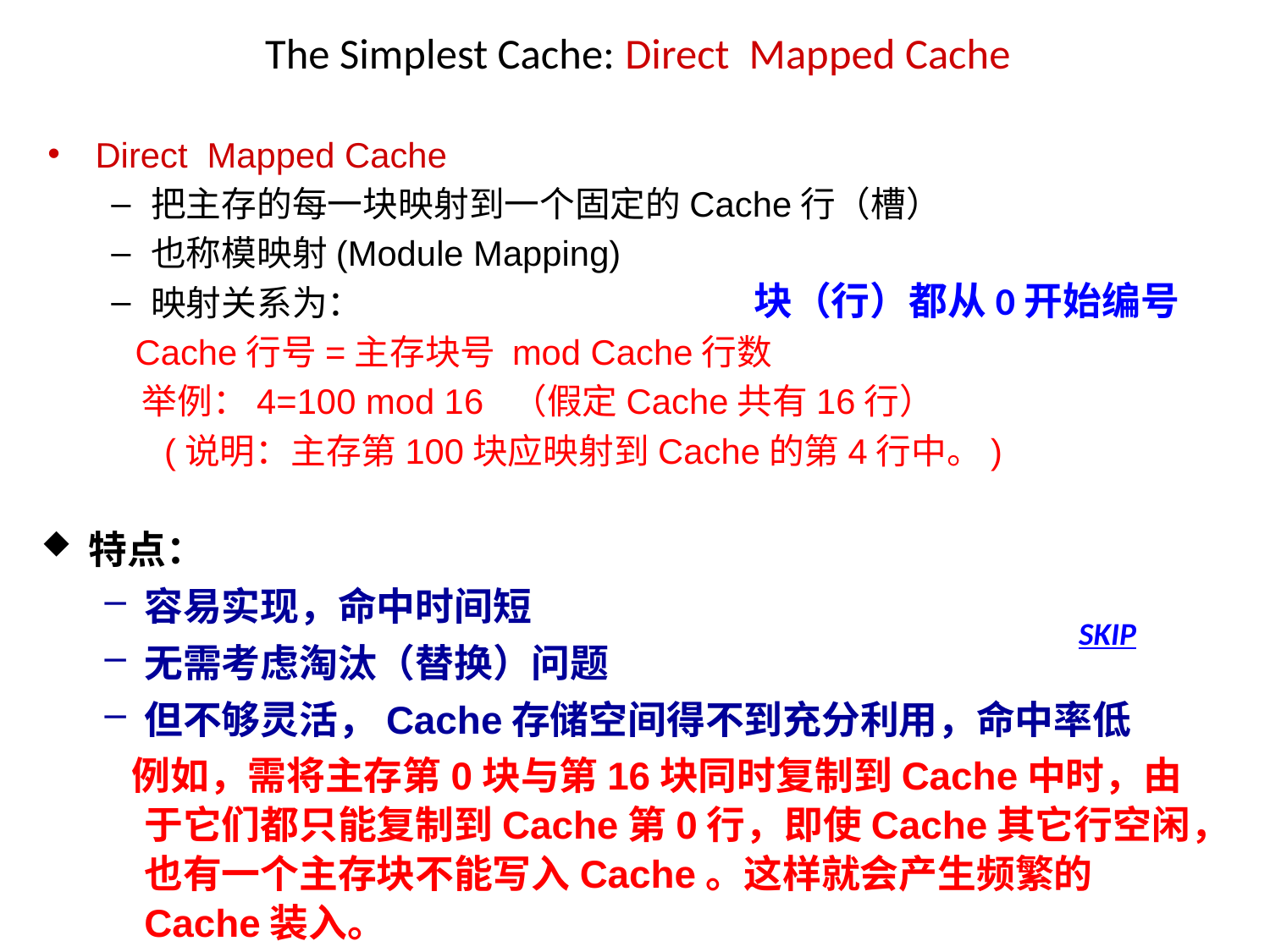

The Simplest Cache: Direct  Mapped Cache
Direct  Mapped Cache
把主存的每一块映射到一个固定的Cache行（槽）
也称模映射(Module Mapping)
映射关系为：
         Cache行号=主存块号 mod Cache行数
           举例：4=100 mod 16  （假定Cache共有16行）
            (说明：主存第100块应映射到Cache的第4行中。)
块（行）都从0开始编号
特点：
容易实现，命中时间短
无需考虑淘汰（替换）问题
但不够灵活，Cache存储空间得不到充分利用，命中率低
  例如，需将主存第0块与第16块同时复制到Cache中时，由于它们都只能复制到Cache第0行，即使Cache其它行空闲，也有一个主存块不能写入Cache。这样就会产生频繁的 Cache装入。
SKIP